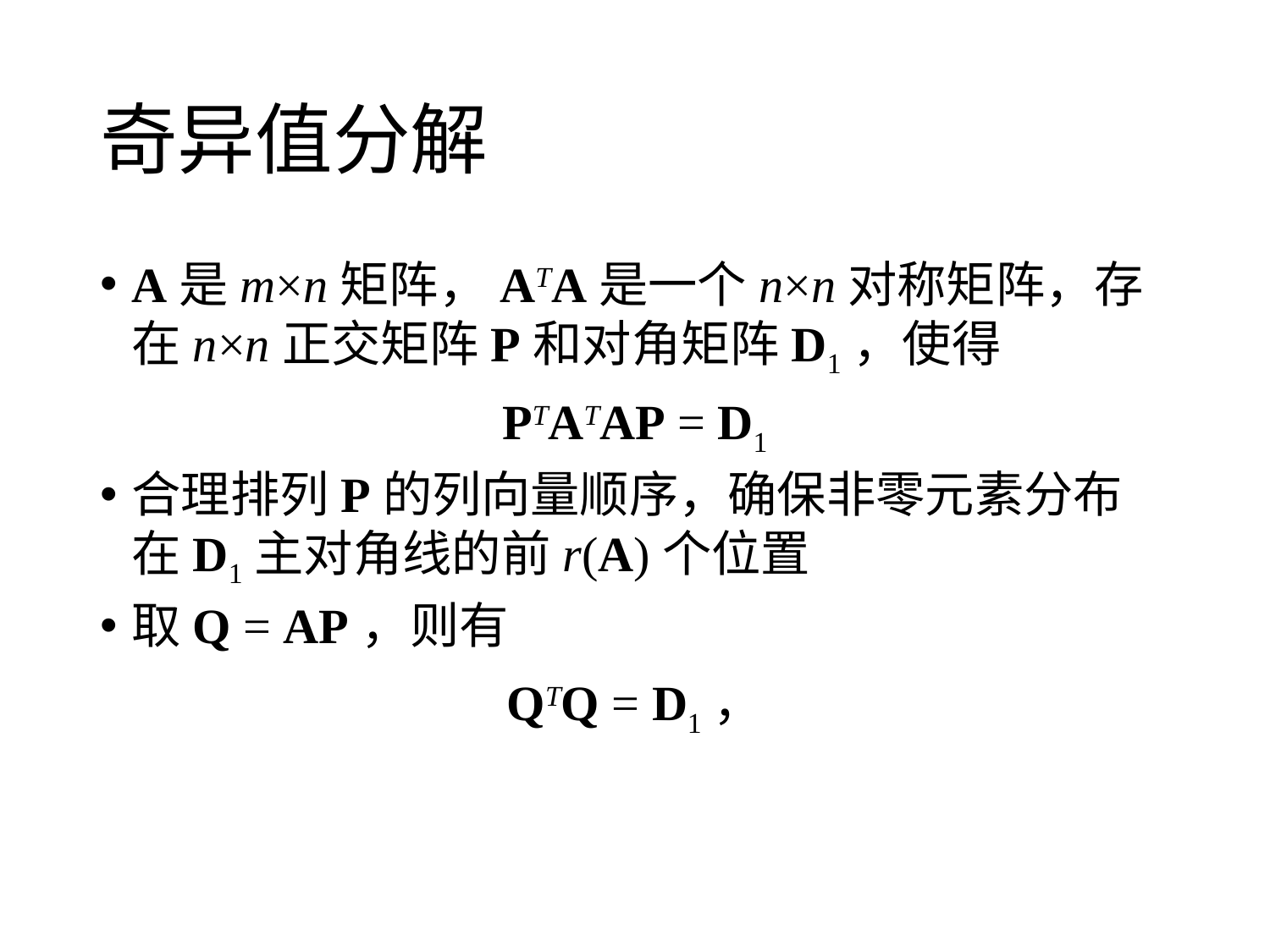

# 奇异值分解
A是m×n矩阵，ATA是一个n×n对称矩阵，存在n×n正交矩阵P和对角矩阵D1，使得
PTATAP = D1
合理排列P的列向量顺序，确保非零元素分布在D1主对角线的前r(A)个位置
取Q = AP，则有
QTQ = D1，